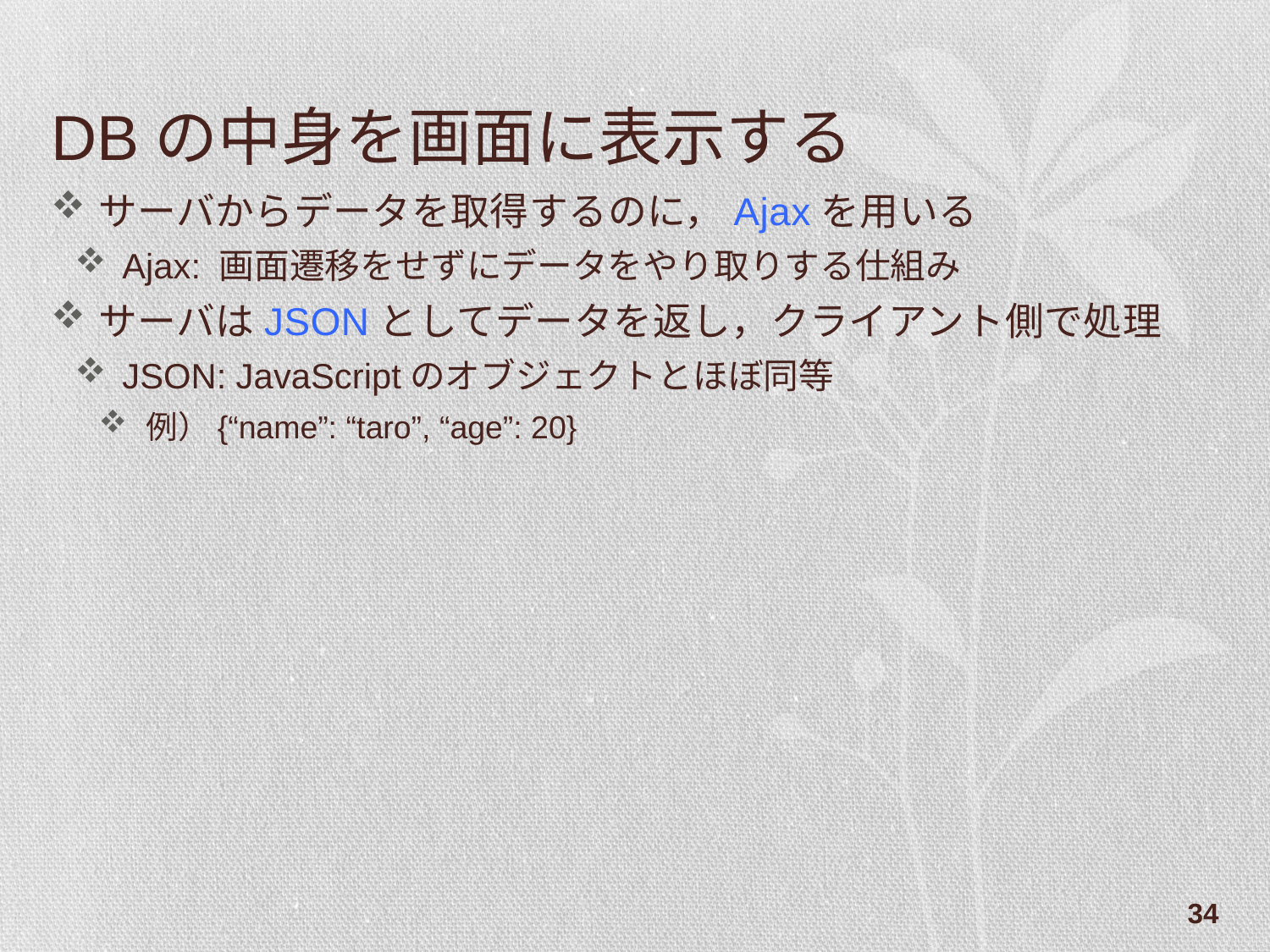

# DBの中身を画面に表示する
サーバからデータを取得するのに，Ajaxを用いる
Ajax: 画面遷移をせずにデータをやり取りする仕組み
サーバはJSONとしてデータを返し，クライアント側で処理
JSON: JavaScriptのオブジェクトとほぼ同等
例）{“name”: “taro”, “age”: 20}

34